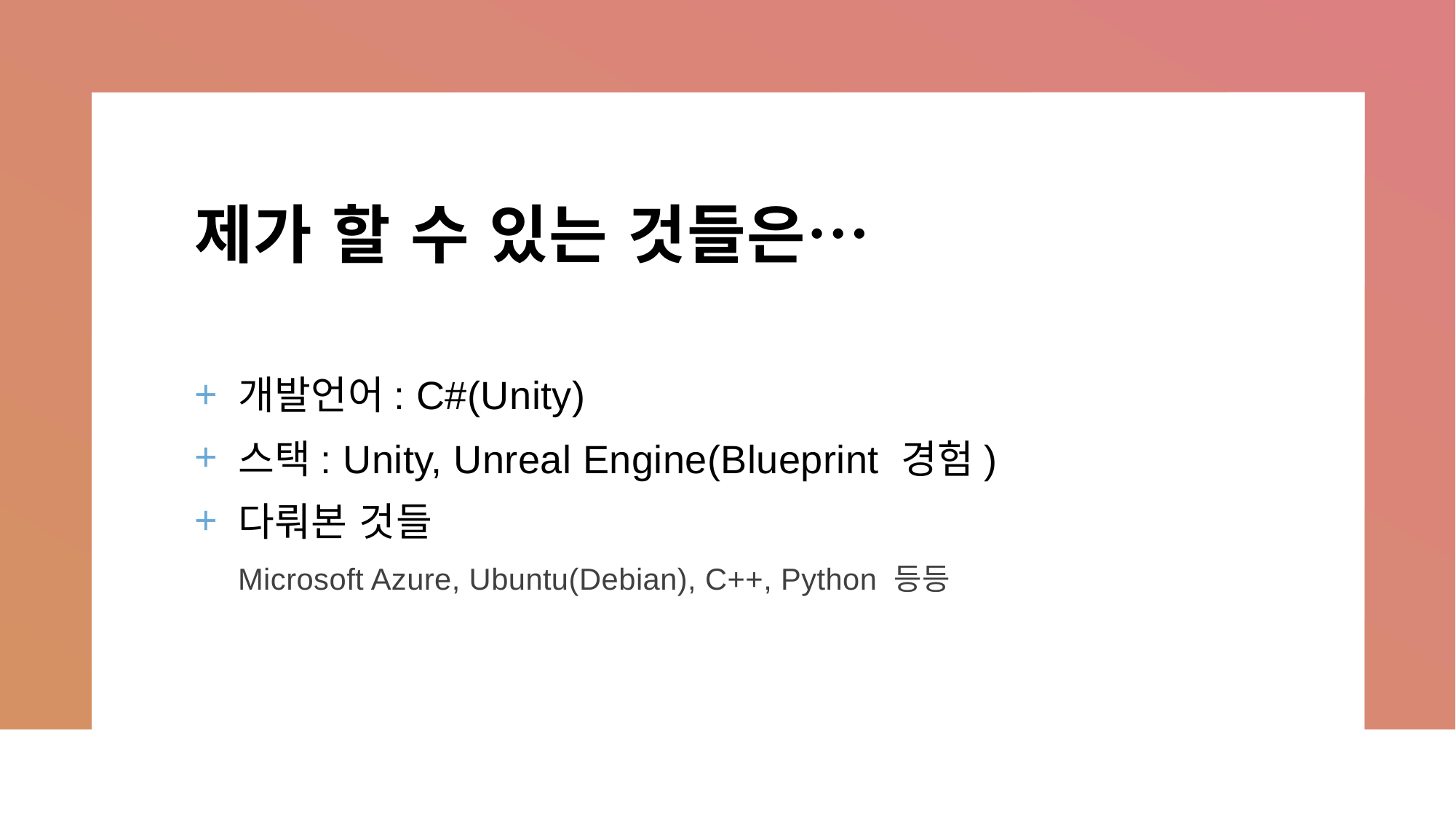

# 제가 할 수 있는 것들은…
개발언어: C#(Unity)
스택: Unity, Unreal Engine(Blueprint 경험)
다뤄본 것들
Microsoft Azure, Ubuntu(Debian), C++, Python 등등